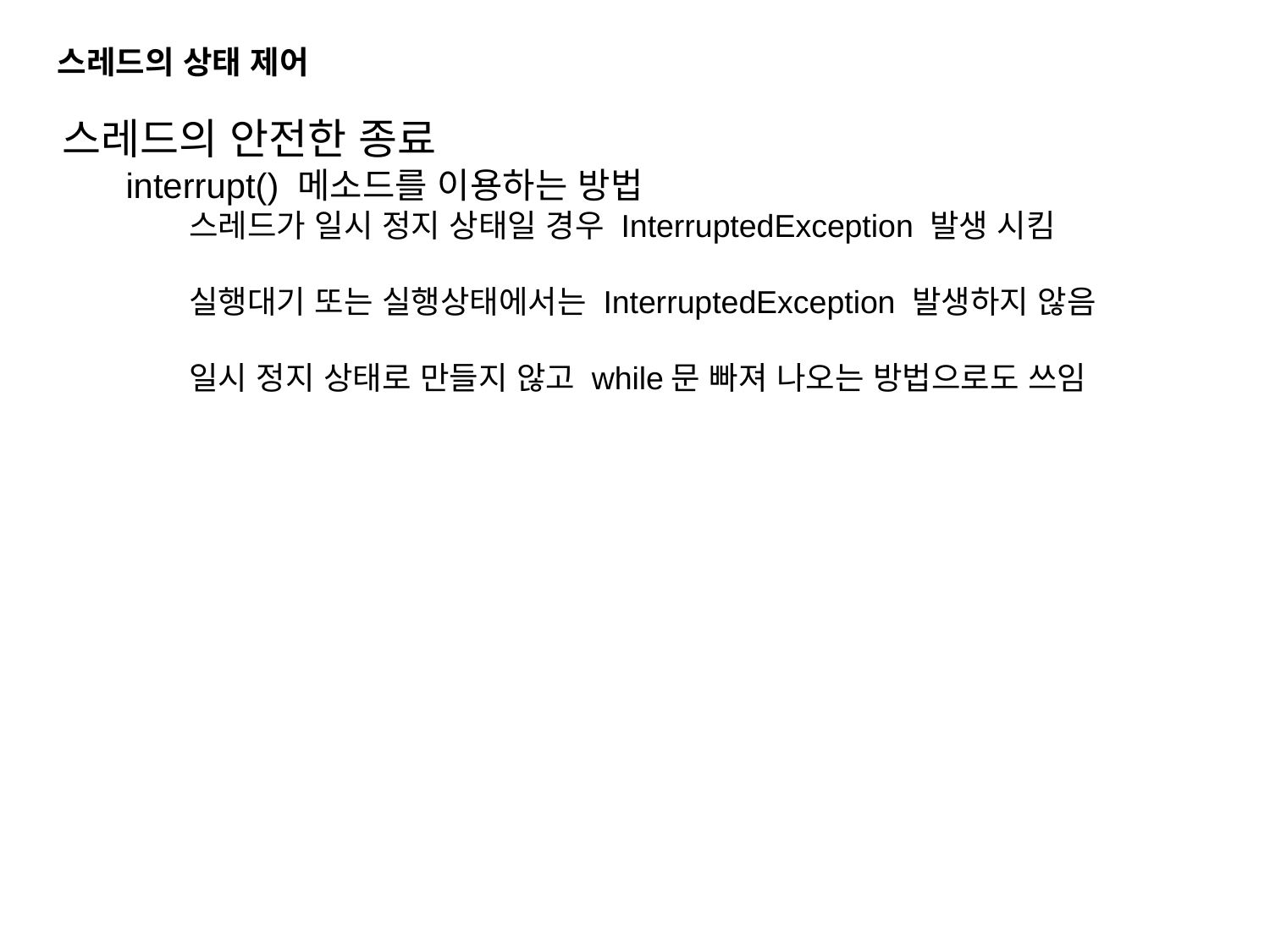

스레드의 상태 제어
스레드의 안전한 종료
interrupt() 메소드를 이용하는 방법
스레드가 일시 정지 상태일 경우 InterruptedException 발생 시킴

실행대기 또는 실행상태에서는 InterruptedException 발생하지 않음

일시 정지 상태로 만들지 않고 while문 빠져 나오는 방법으로도 쓰임